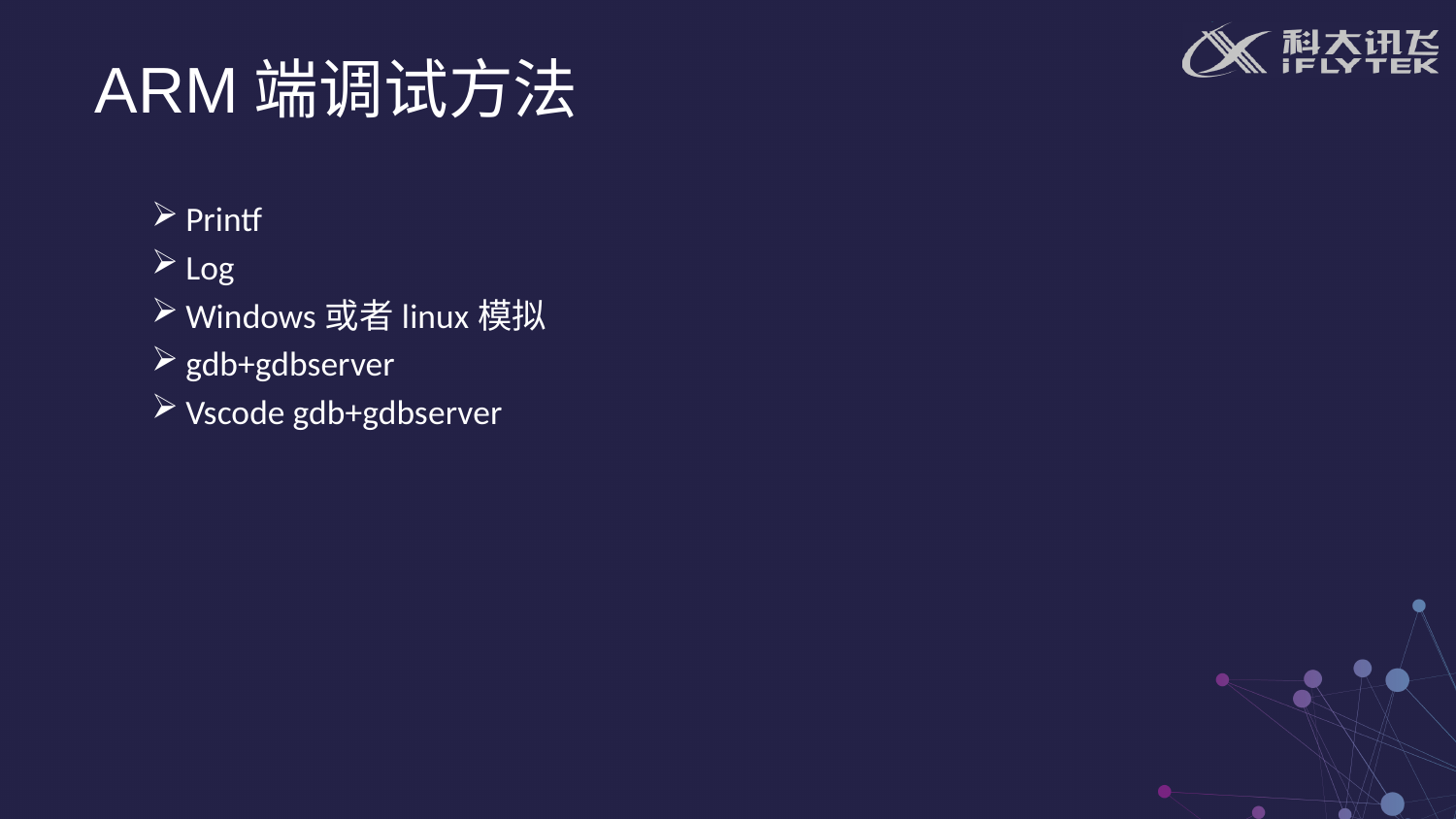

ARM端调试方法
Printf
Log
Windows或者linux模拟
gdb+gdbserver
Vscode gdb+gdbserver